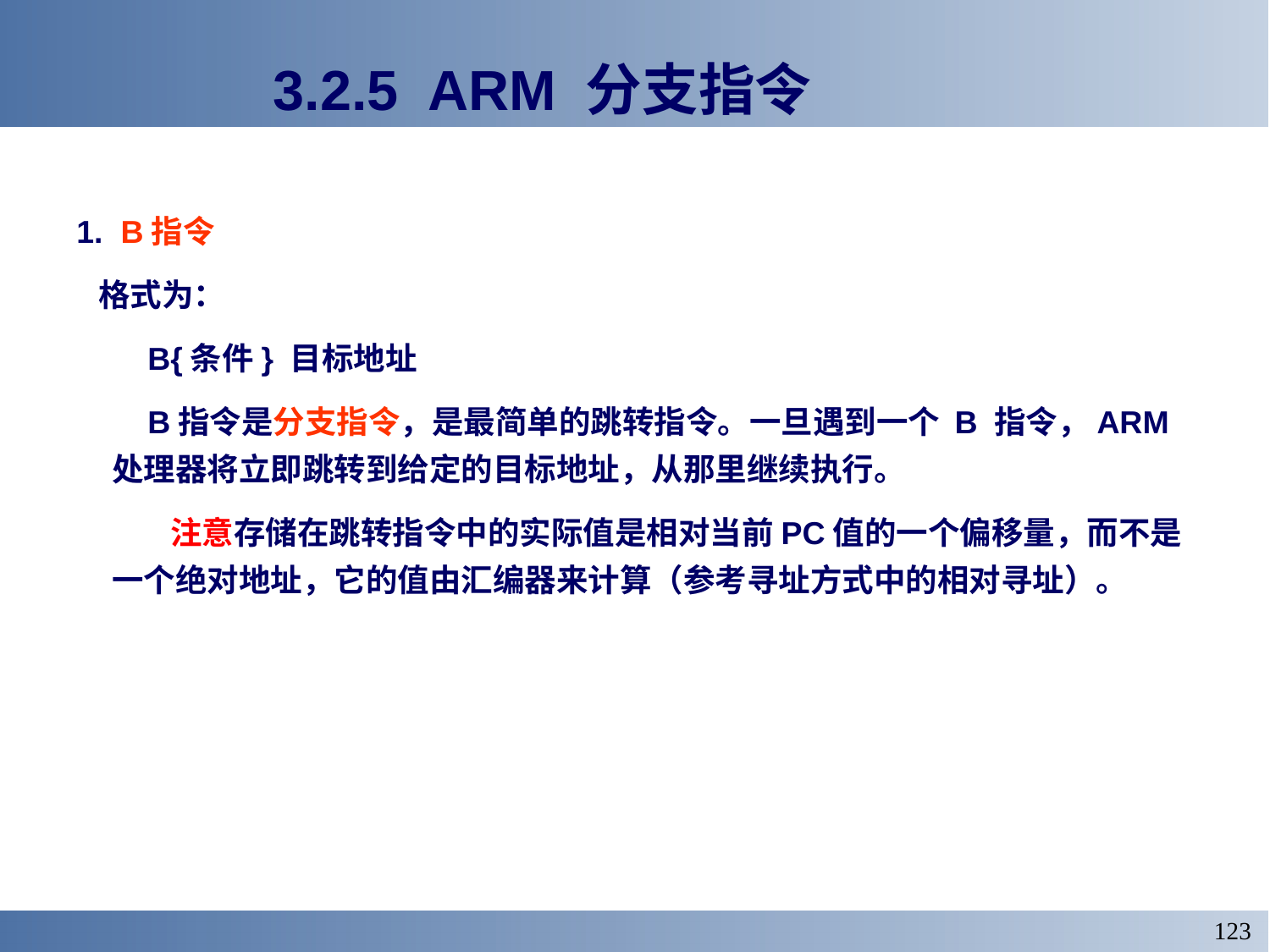

# 3.2.5  ARM 分支指令
1.  B指令
  格式为：
        B{条件} 目标地址
        B指令是分支指令，是最简单的跳转指令。一旦遇到一个 B 指令，ARM 处理器将立即跳转到给定的目标地址，从那里继续执行。
            注意存储在跳转指令中的实际值是相对当前PC值的一个偏移量，而不是一个绝对地址，它的值由汇编器来计算（参考寻址方式中的相对寻址）。